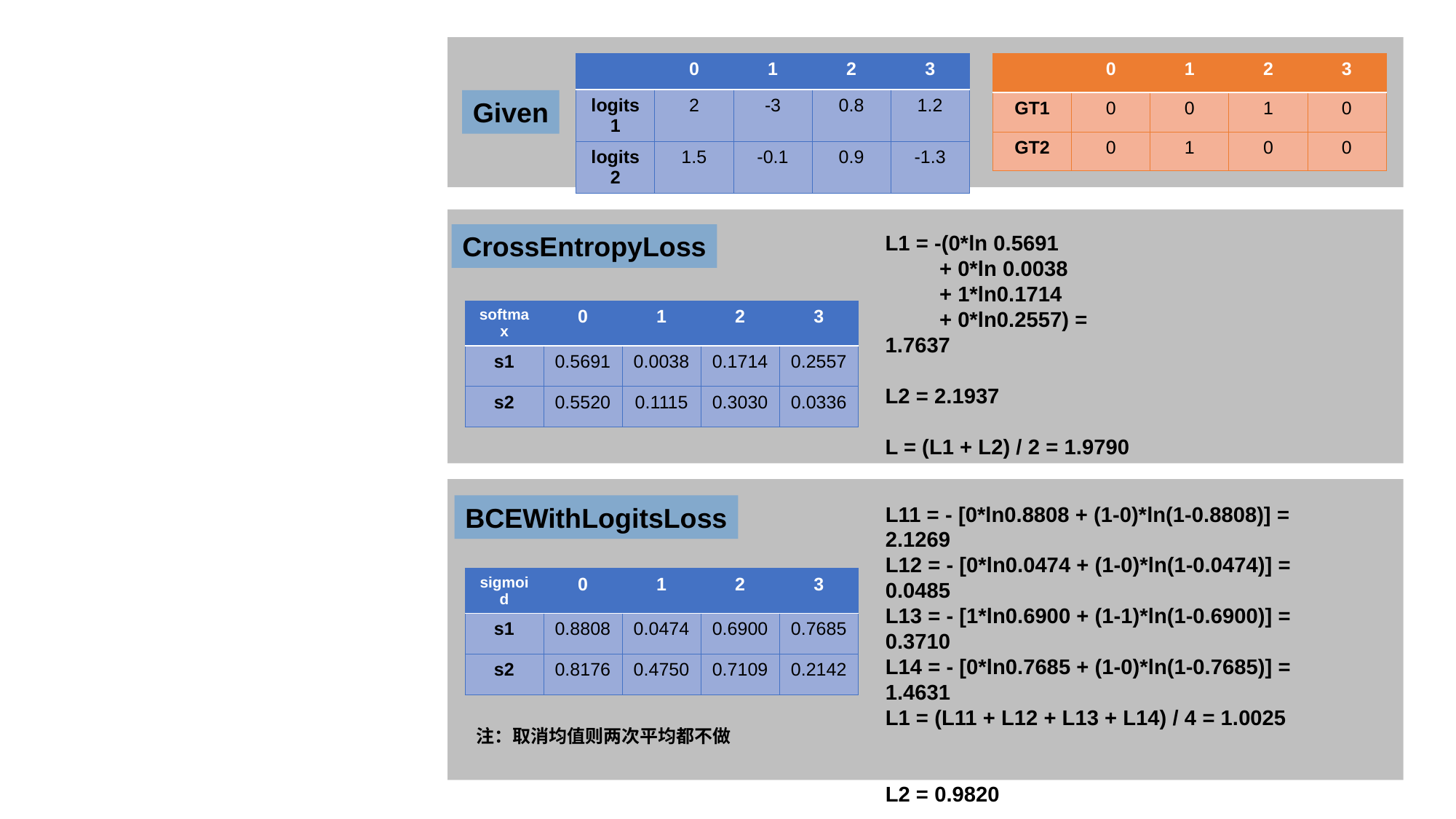

|  | 0 | 1 | 2 | 3 |
| --- | --- | --- | --- | --- |
| logits1 | 2 | -3 | 0.8 | 1.2 |
| logits2 | 1.5 | -0.1 | 0.9 | -1.3 |
|  | 0 | 1 | 2 | 3 |
| --- | --- | --- | --- | --- |
| GT1 | 0 | 0 | 1 | 0 |
| GT2 | 0 | 1 | 0 | 0 |
Given

CrossEntropyLoss
L1 = -(0*ln 0.5691
         + 0*ln 0.0038
         + 1*ln0.1714
         + 0*ln0.2557) = 1.7637

L2 = 2.1937

L = (L1 + L2) / 2 = 1.9790
| softmax | 0 | 1 | 2 | 3 |
| --- | --- | --- | --- | --- |
| s1 | 0.5691 | 0.0038 | 0.1714 | 0.2557 |
| s2 | 0.5520 | 0.1115 | 0.3030 | 0.0336 |

BCEWithLogitsLoss
L11 = - [0*ln0.8808 + (1-0)*ln(1-0.8808)] = 2.1269
L12 = - [0*ln0.0474 + (1-0)*ln(1-0.0474)] = 0.0485
L13 = - [1*ln0.6900 + (1-1)*ln(1-0.6900)] = 0.3710
L14 = - [0*ln0.7685 + (1-0)*ln(1-0.7685)] = 1.4631
L1 = (L11 + L12 + L13 + L14) / 4 = 1.0025

L2 = 0.9820

L = (L1 + L2) / 2 = 0.9922
| sigmoid | 0 | 1 | 2 | 3 |
| --- | --- | --- | --- | --- |
| s1 | 0.8808 | 0.0474 | 0.6900 | 0.7685 |
| s2 | 0.8176 | 0.4750 | 0.7109 | 0.2142 |
注：取消均值则两次平均都不做